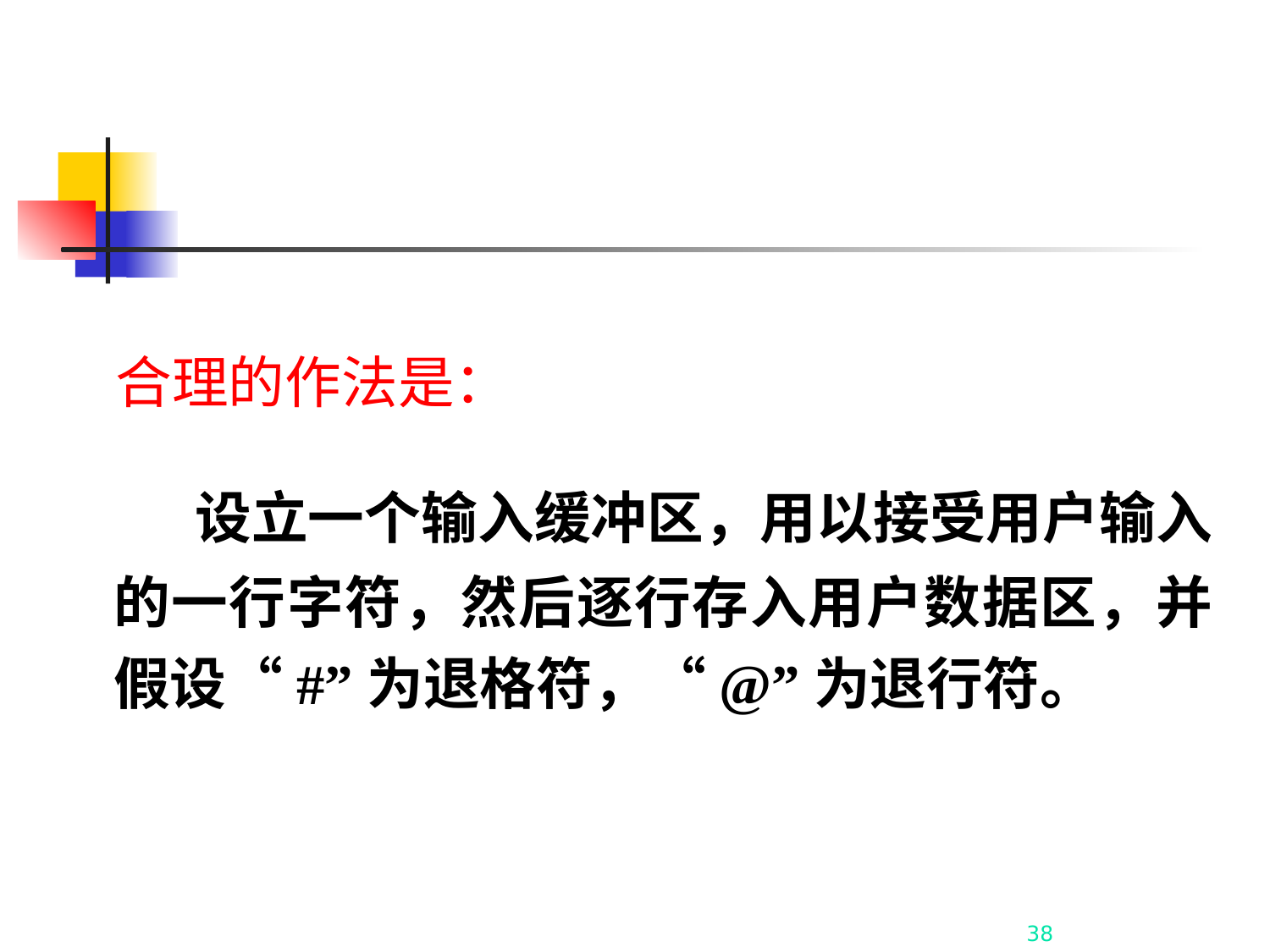

合理的作法是：
    设立一个输入缓冲区，用以接受用户输入的一行字符，然后逐行存入用户数据区，并假设“#”为退格符，“@”为退行符。
38